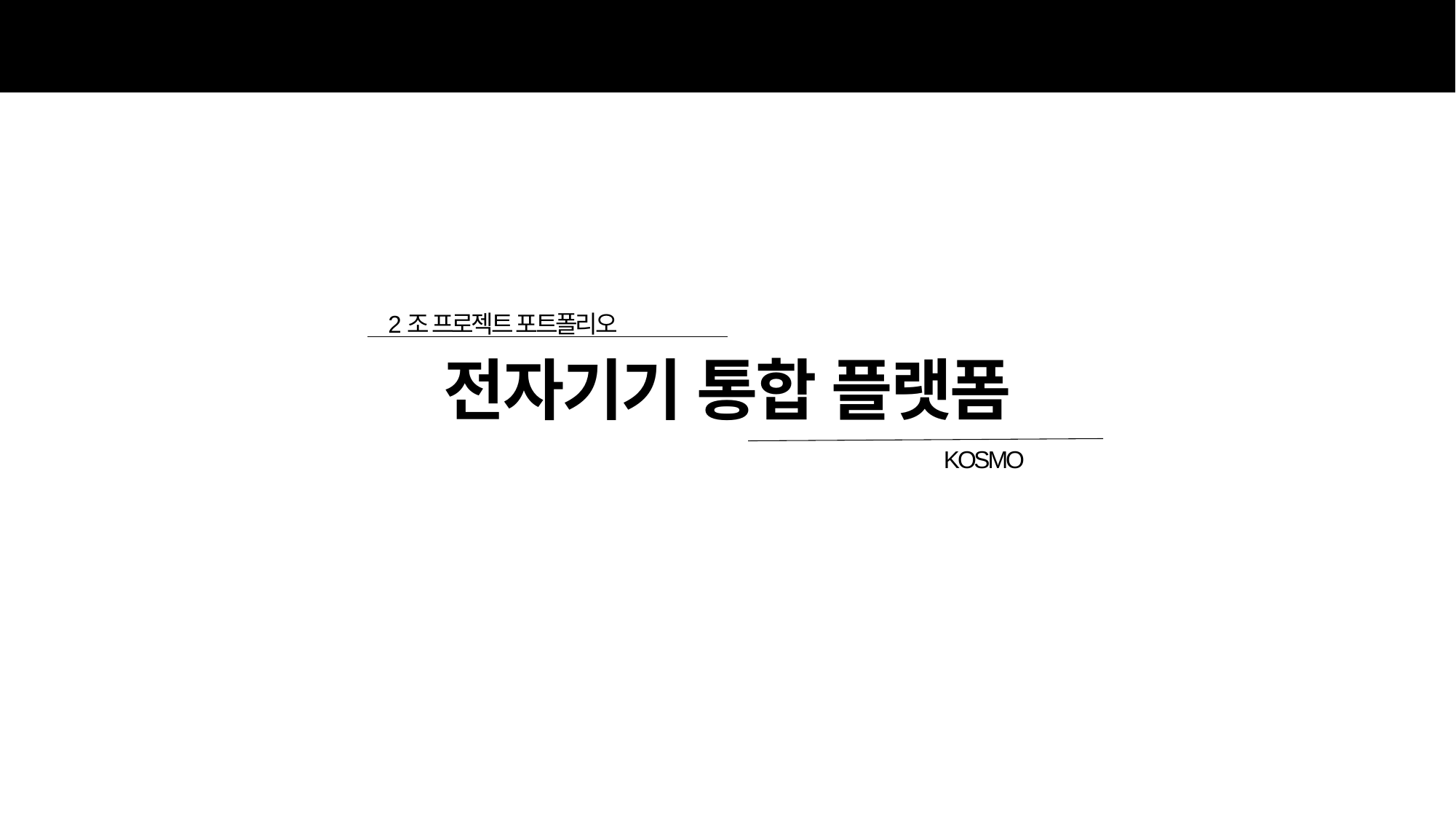

2조 프로젝트 포트폴리오
전자기기 통합 플랫폼
KOSMO